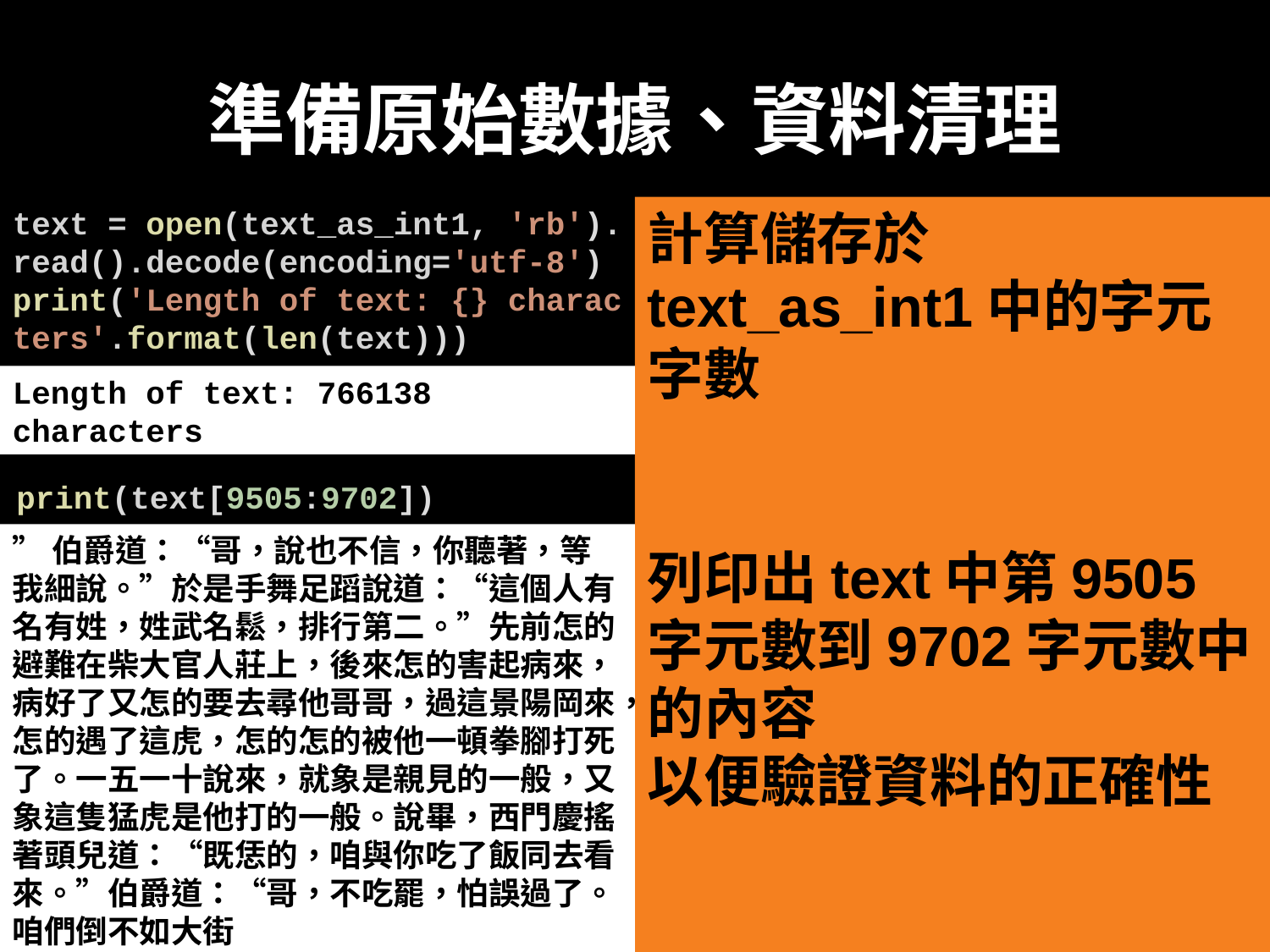

# 準備原始數據、資料清理

text = open(text_as_int1, 'rb').read().decode(encoding='utf-8')
print('Length of text: {} characters'.format(len(text)))
計算儲存於text_as_int1中的字元字數

列印出text中第9505字元數到9702字元數中的內容
以便驗證資料的正確性
Length of text: 766138 characters
print(text[9505:9702])
”伯爵道：“哥，說也不信，你聽著，等我細說。”於是手舞足蹈說道：“這個人有名有姓，姓武名鬆，排行第二。”先前怎的避難在柴大官人莊上，後來怎的害起病來，病好了又怎的要去尋他哥哥，過這景陽岡來，怎的遇了這虎，怎的怎的被他一頓拳腳打死了。一五一十說來，就象是親見的一般，又象這隻猛虎是他打的一般。說畢，西門慶搖著頭兒道：“既恁的，咱與你吃了飯同去看來。”伯爵道：“哥，不吃罷，怕誤過了。咱們倒不如大街